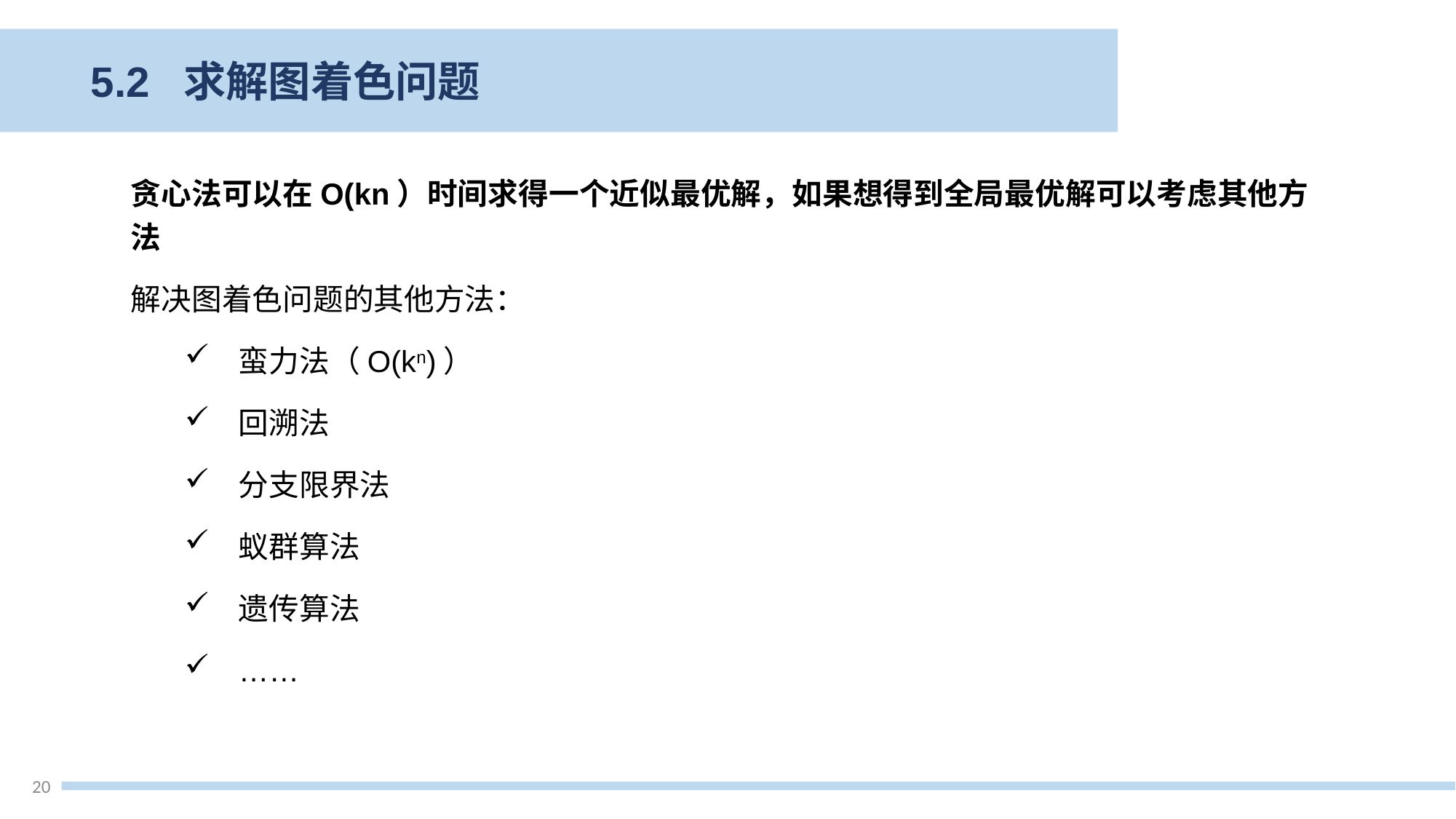

5.2  求解图着色问题
贪心法可以在O(kn）时间求得一个近似最优解，如果想得到全局最优解可以考虑其他方法
解决图着色问题的其他方法：
蛮力法（O(kn)）
回溯法
分支限界法
蚁群算法
遗传算法
……
20